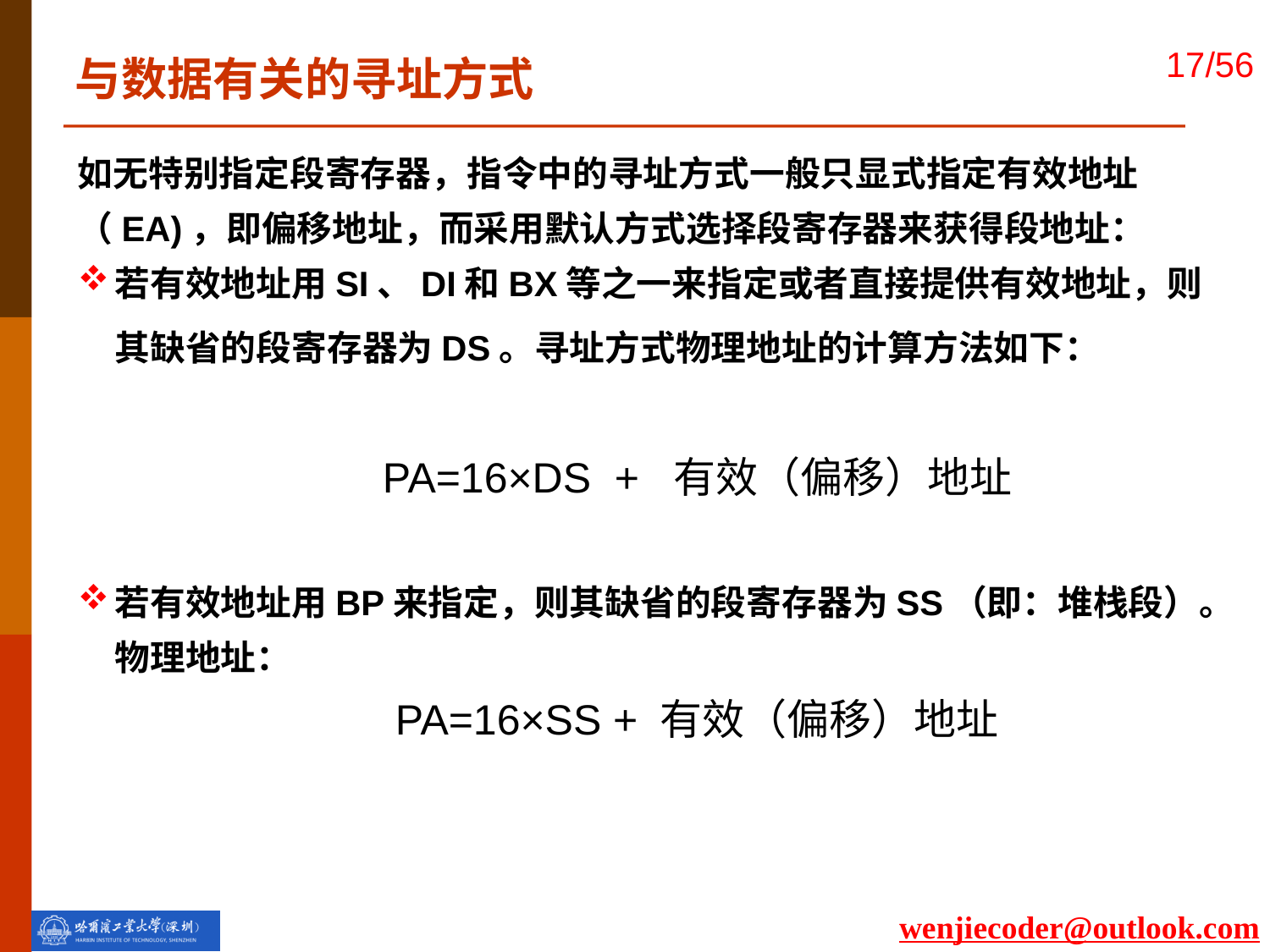

与数据有关的寻址方式
如无特别指定段寄存器，指令中的寻址方式一般只显式指定有效地址（EA)，即偏移地址，而采用默认方式选择段寄存器来获得段地址：
若有效地址用SI、DI和BX等之一来指定或者直接提供有效地址，则其缺省的段寄存器为DS。寻址方式物理地址的计算方法如下：
	               PA=16×DS  +  有效（偏移）地址

若有效地址用BP来指定，则其缺省的段寄存器为SS（即：堆栈段）。物理地址：
		PA=16×SS + 有效（偏移）地址